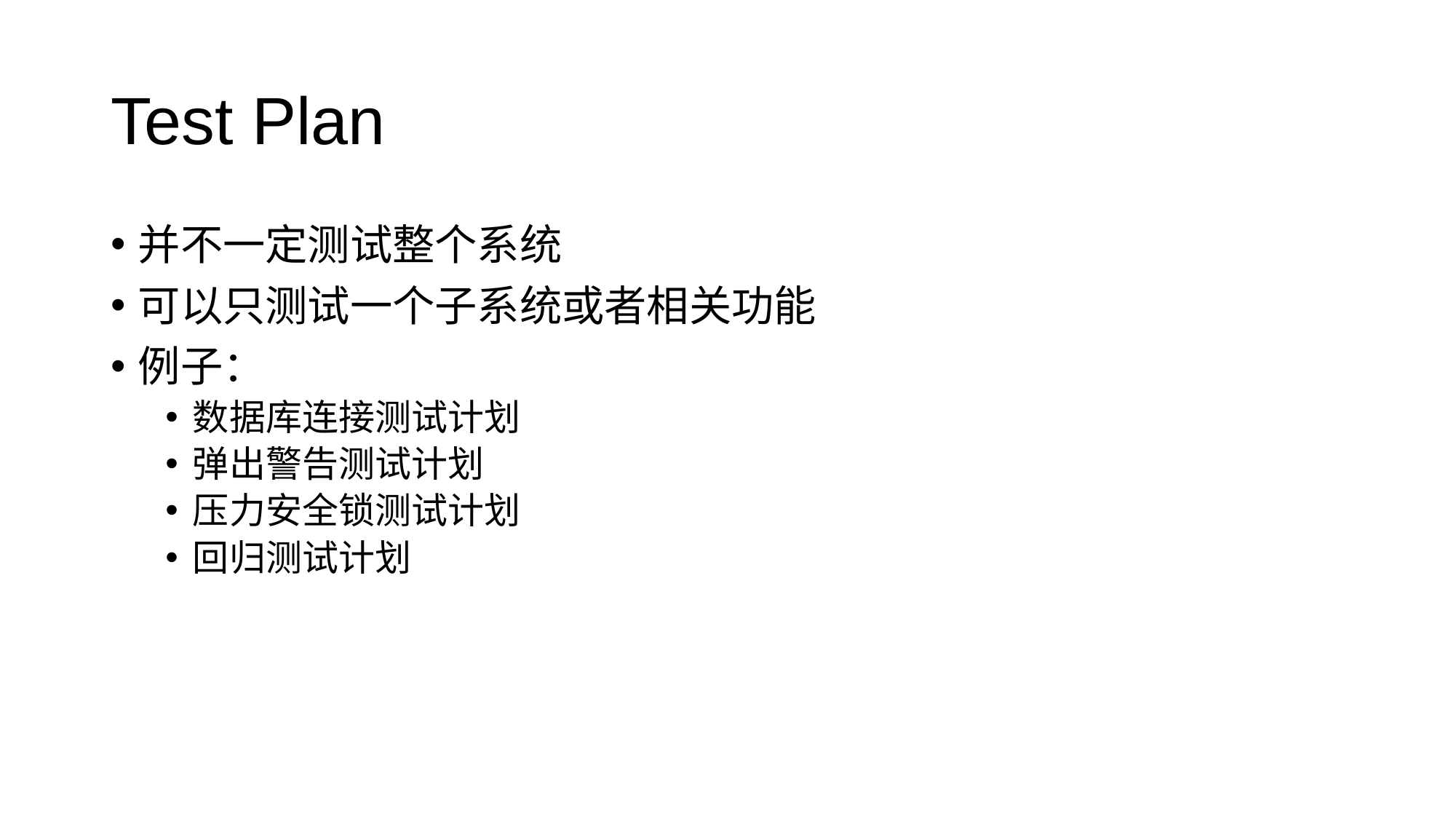

# Test Plan
并不一定测试整个系统
可以只测试一个子系统或者相关功能
例子：
数据库连接测试计划
弹出警告测试计划
压力安全锁测试计划
回归测试计划